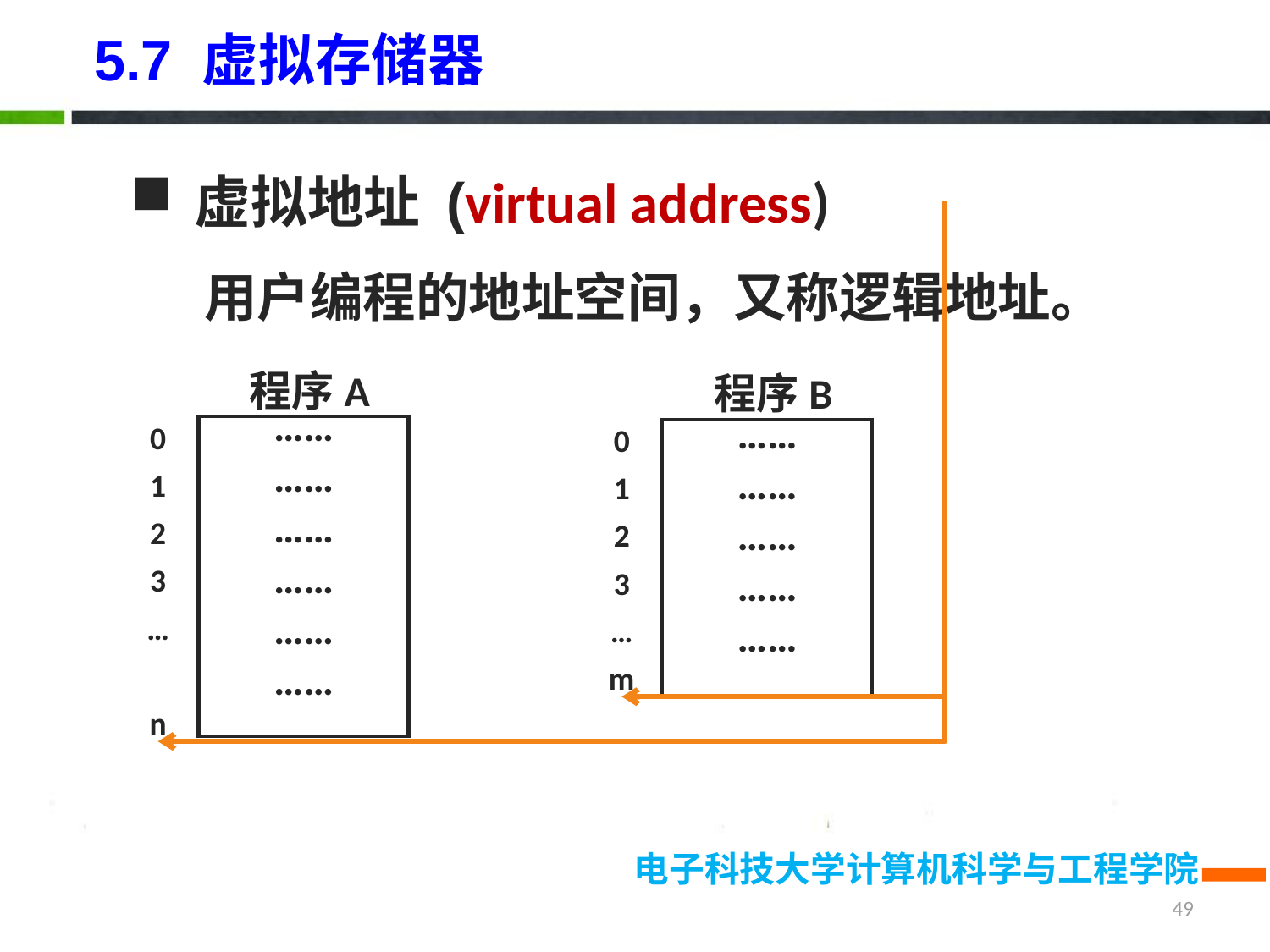

5.7 虚拟存储器
虚拟地址 (virtual address)
用户编程的地址空间，又称逻辑地址。
程序A
程序B
0
1
2
3
…

n
0
1
2
3
…
m
……
……
……
……
……
……

……
……
……
……
……

49